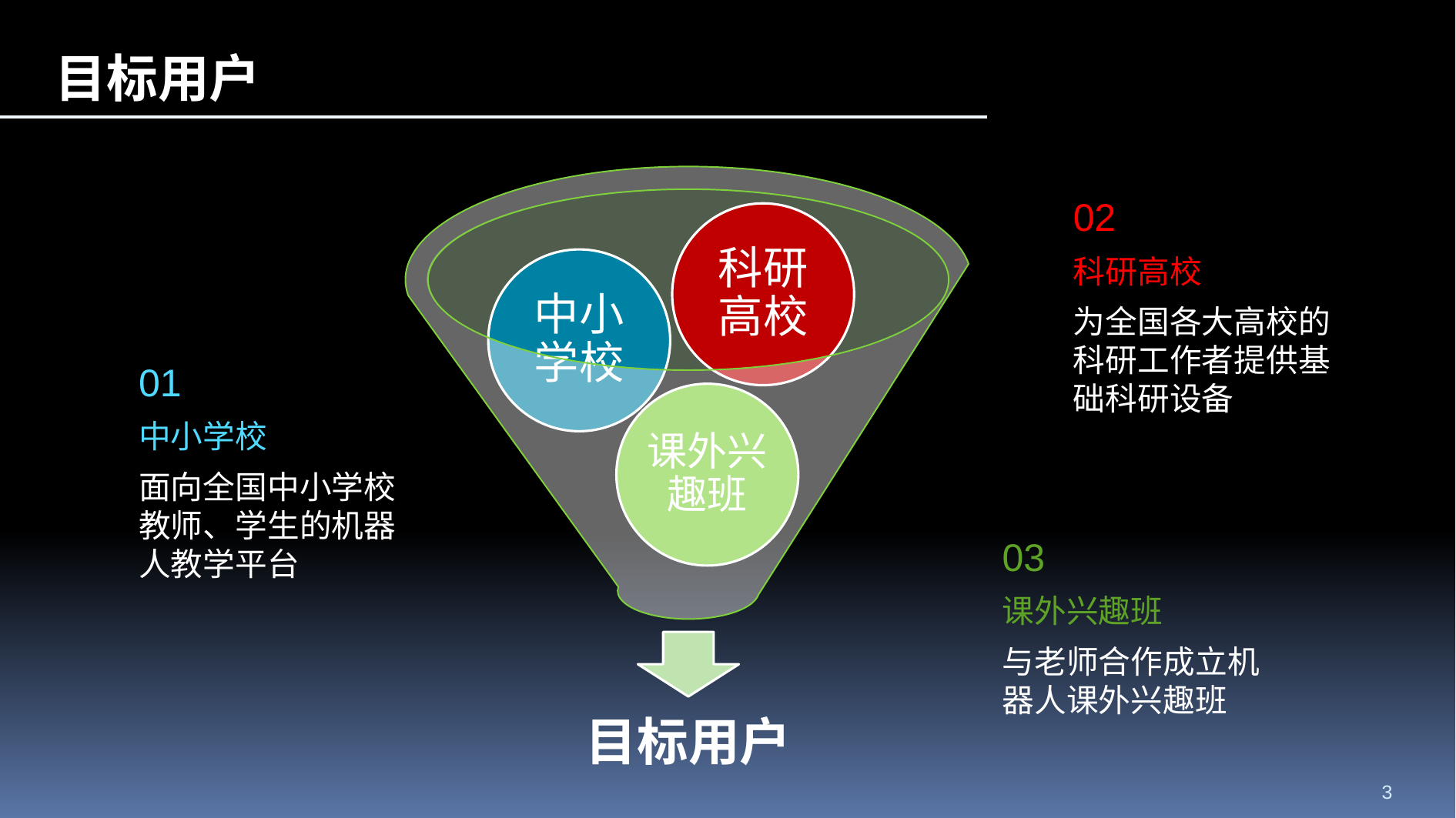

目标用户
目标用户
课外兴趣班
中小学校
科研高校
02
科研高校
为全国各大高校的科研工作者提供基础科研设备
01
中小学校
面向全国中小学校教师、学生的机器人教学平台
03
课外兴趣班
与老师合作成立机器人课外兴趣班
3